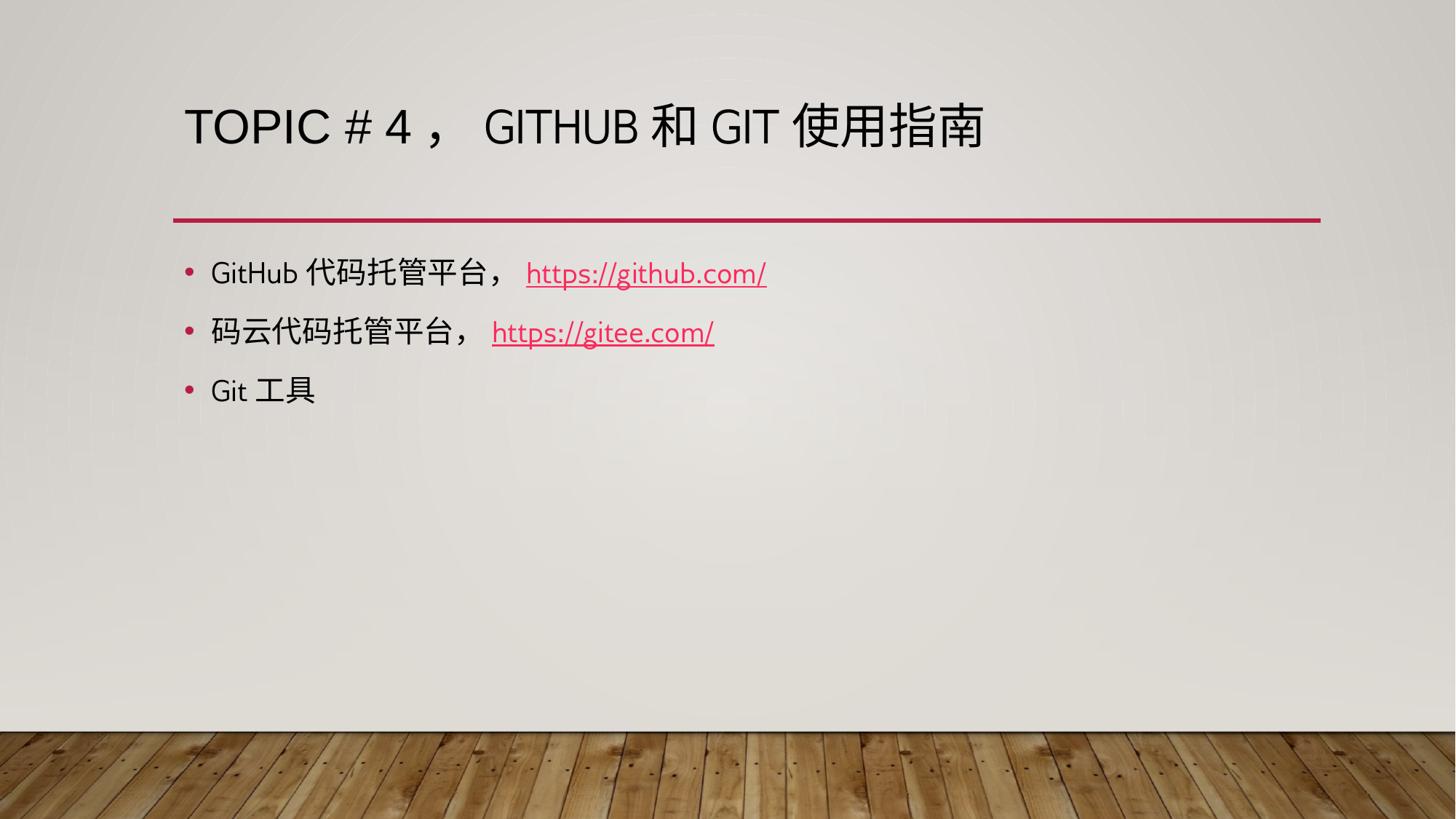

# Topic # 4，GitHub和Git使用指南
GitHub代码托管平台，https://github.com/
码云代码托管平台，https://gitee.com/
Git工具